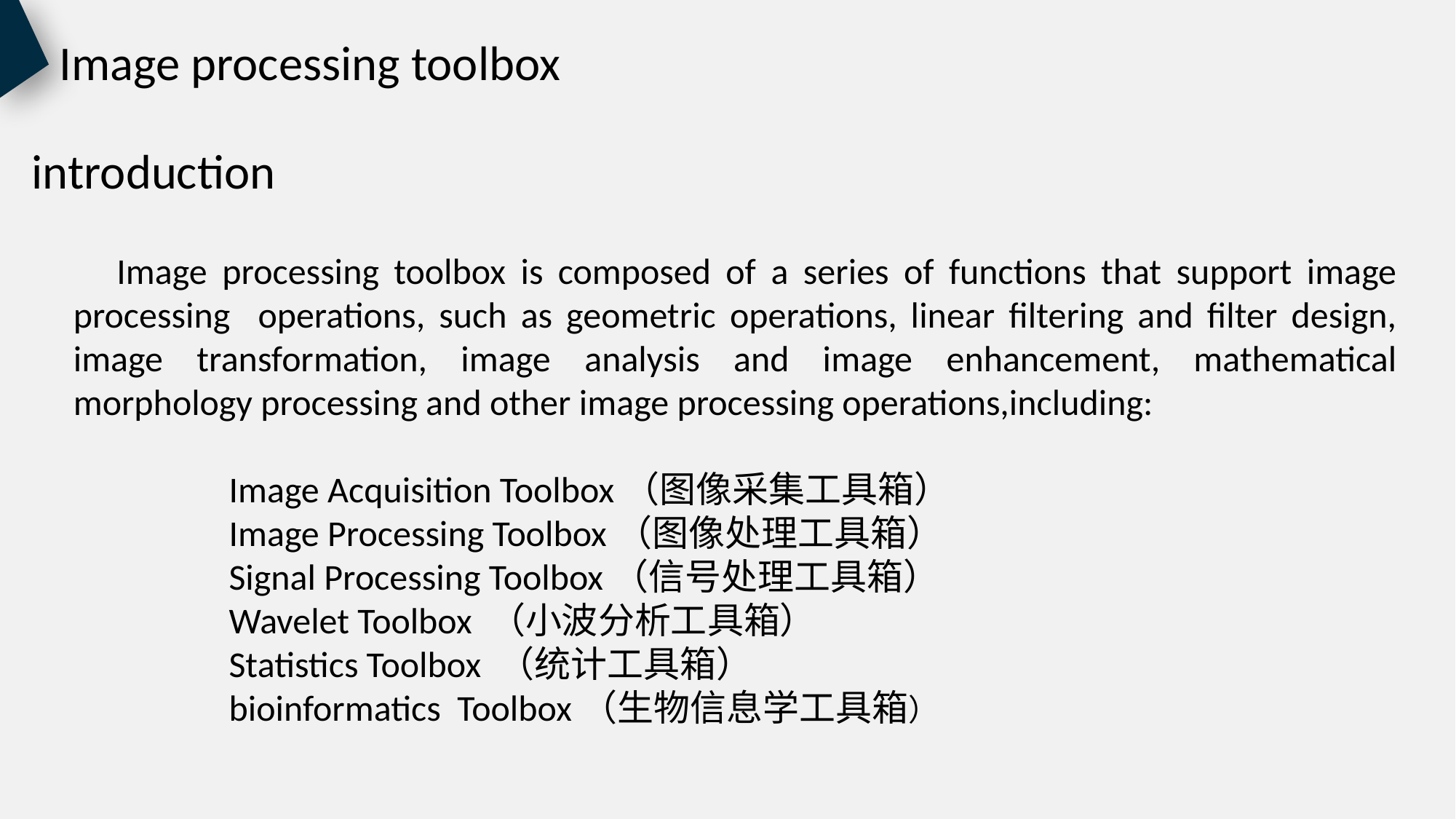

Image processing toolbox
introduction
   Image processing toolbox is composed of a series of functions that support image processing  operations, such as geometric operations, linear filtering and filter design, image transformation, image analysis and image enhancement, mathematical morphology processing and other image processing operations,including:

                   Image Acquisition Toolbox（图像采集工具箱）
                   Image Processing Toolbox（图像处理工具箱）
                   Signal Processing Toolbox（信号处理工具箱）
                   Wavelet Toolbox （小波分析工具箱）
                   Statistics Toolbox （统计工具箱）
                   bioinformatics  Toolbox（生物信息学工具箱）

A  B